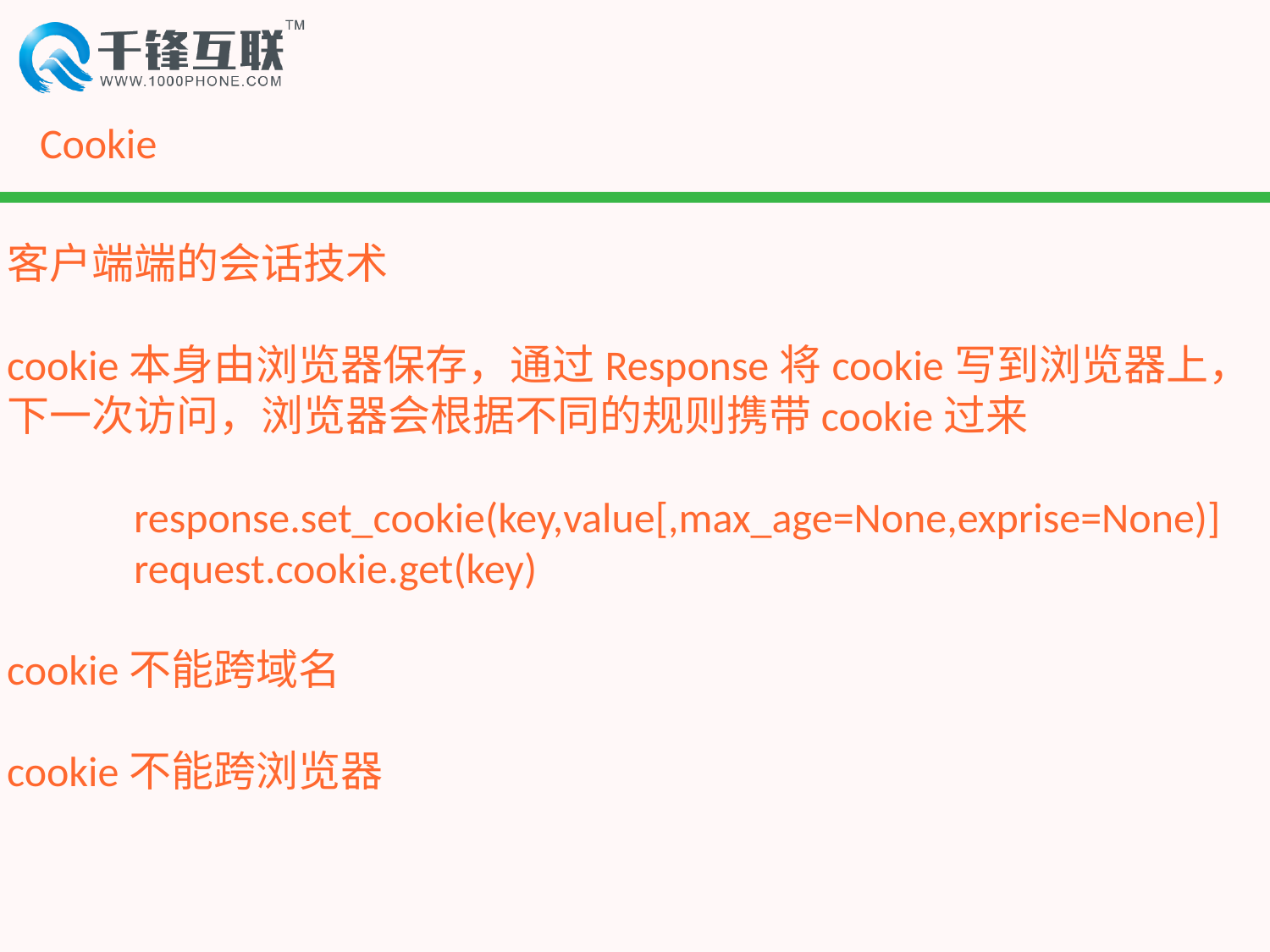

# Cookie
客户端端的会话技术

cookie本身由浏览器保存，通过Response将cookie写到浏览器上，下一次访问，浏览器会根据不同的规则携带cookie过来

	response.set_cookie(key,value[,max_age=None,exprise=None)]
	request.cookie.get(key)

cookie不能跨域名

cookie不能跨浏览器